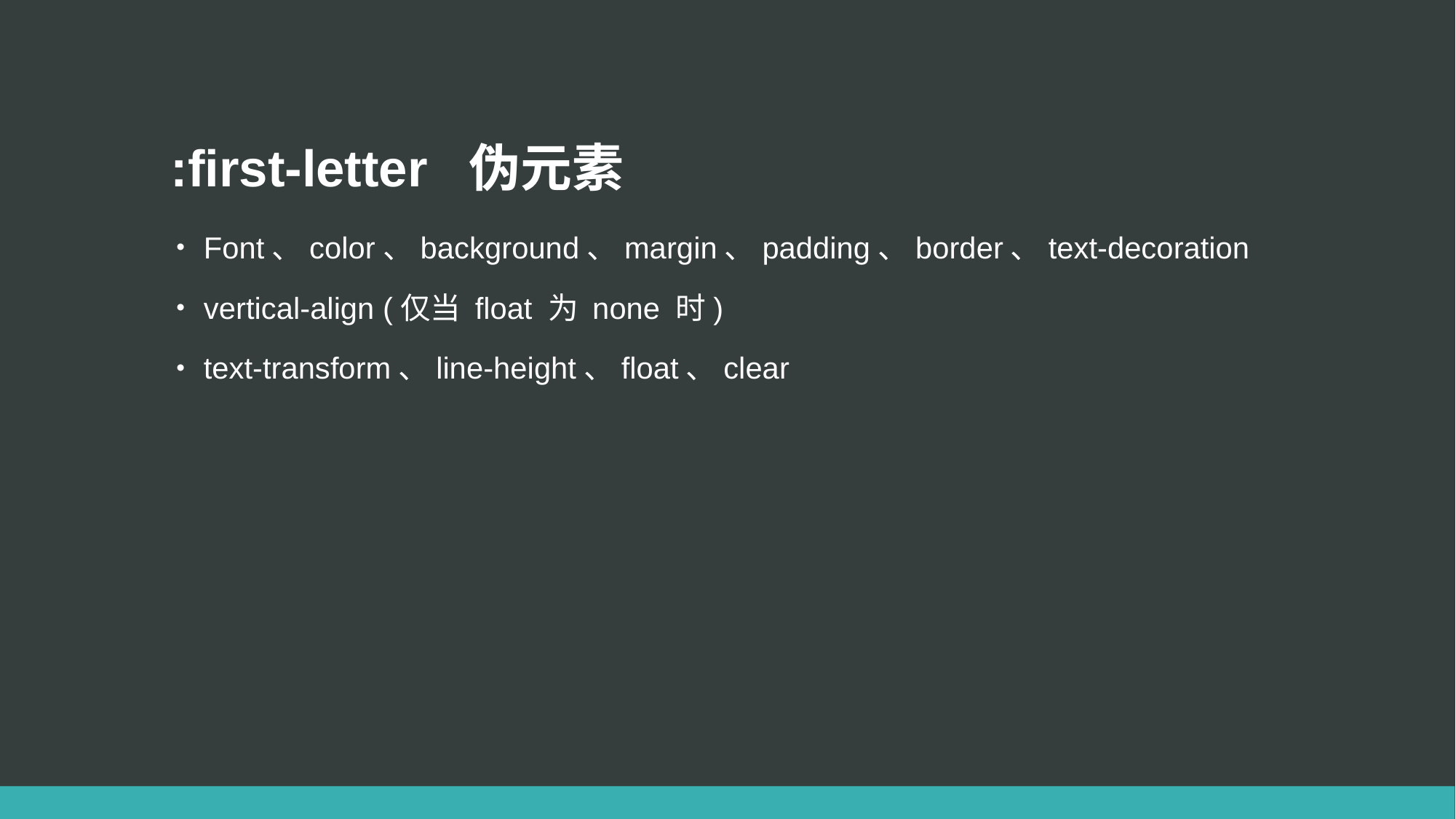

# :first-letter  伪元素
Font、color、background、margin、padding、border、text-decoration
vertical-align (仅当 float 为 none 时)
text-transform、line-height、float、clear